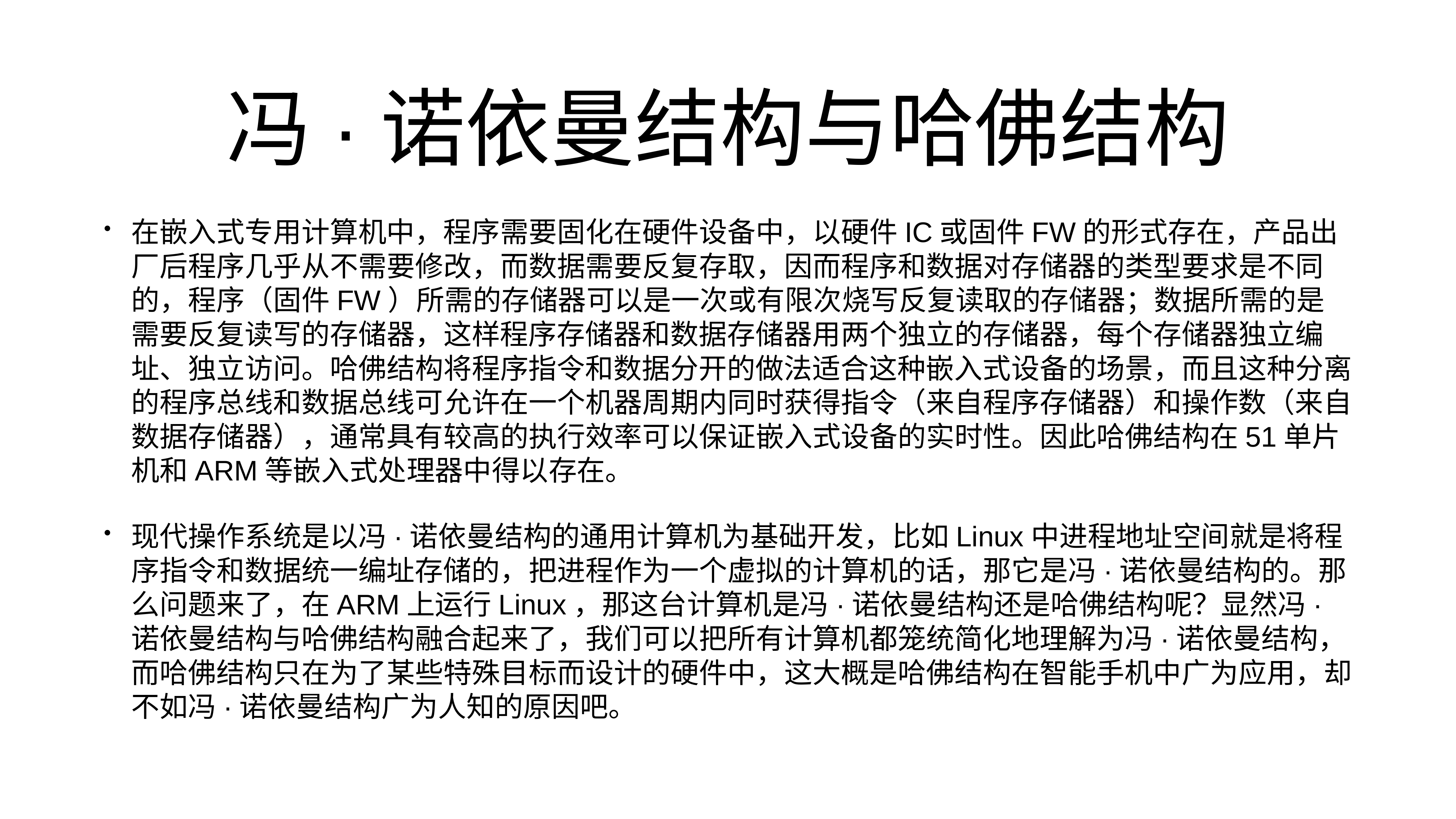

# 冯·诺依曼结构与哈佛结构
在嵌入式专用计算机中，程序需要固化在硬件设备中，以硬件IC或固件FW的形式存在，产品出厂后程序几乎从不需要修改，而数据需要反复存取，因而程序和数据对存储器的类型要求是不同的，程序（固件FW）所需的存储器可以是一次或有限次烧写反复读取的存储器；数据所需的是需要反复读写的存储器，这样程序存储器和数据存储器用两个独立的存储器，每个存储器独立编址、独立访问。哈佛结构将程序指令和数据分开的做法适合这种嵌入式设备的场景，而且这种分离的程序总线和数据总线可允许在一个机器周期内同时获得指令（来自程序存储器）和操作数（来自数据存储器），通常具有较高的执行效率可以保证嵌入式设备的实时性。因此哈佛结构在51单片机和ARM等嵌入式处理器中得以存在。
现代操作系统是以冯·诺依曼结构的通用计算机为基础开发，比如Linux中进程地址空间就是将程序指令和数据统一编址存储的，把进程作为一个虚拟的计算机的话，那它是冯·诺依曼结构的。那么问题来了，在ARM上运行Linux，那这台计算机是冯·诺依曼结构还是哈佛结构呢？显然冯·诺依曼结构与哈佛结构融合起来了，我们可以把所有计算机都笼统简化地理解为冯·诺依曼结构，而哈佛结构只在为了某些特殊目标而设计的硬件中，这大概是哈佛结构在智能手机中广为应用，却不如冯·诺依曼结构广为人知的原因吧。